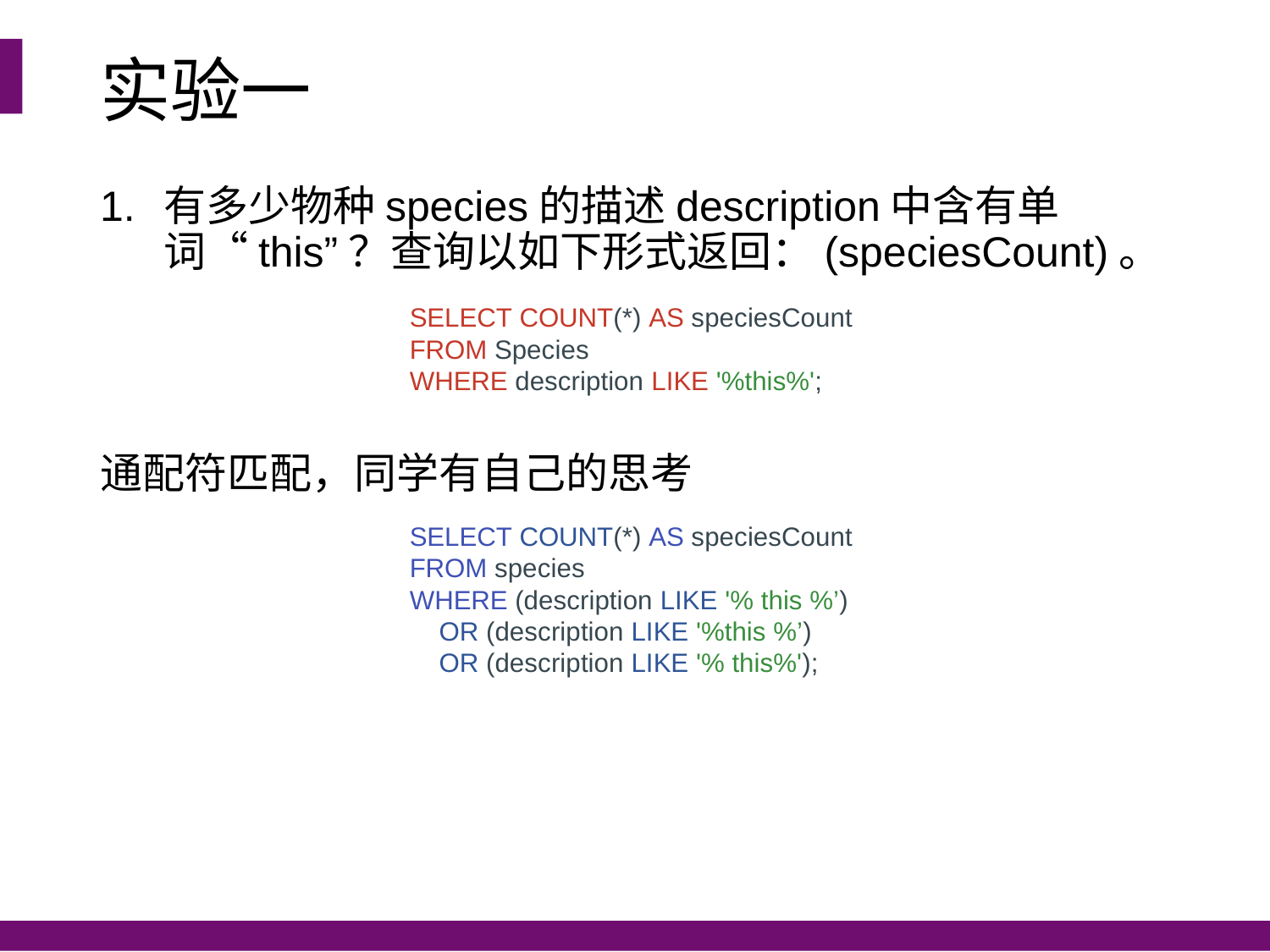

# 实验一
有多少物种species的描述description中含有单词“this”？查询以如下形式返回：(speciesCount)。

通配符匹配，同学有自己的思考

SELECT COUNT(*) AS speciesCount
FROM Species
WHERE description LIKE '%this%';
SELECT COUNT(*) AS speciesCount
FROM species
WHERE (description LIKE '% this %’)
    OR (description LIKE '%this %’)
    OR (description LIKE '% this%');
27